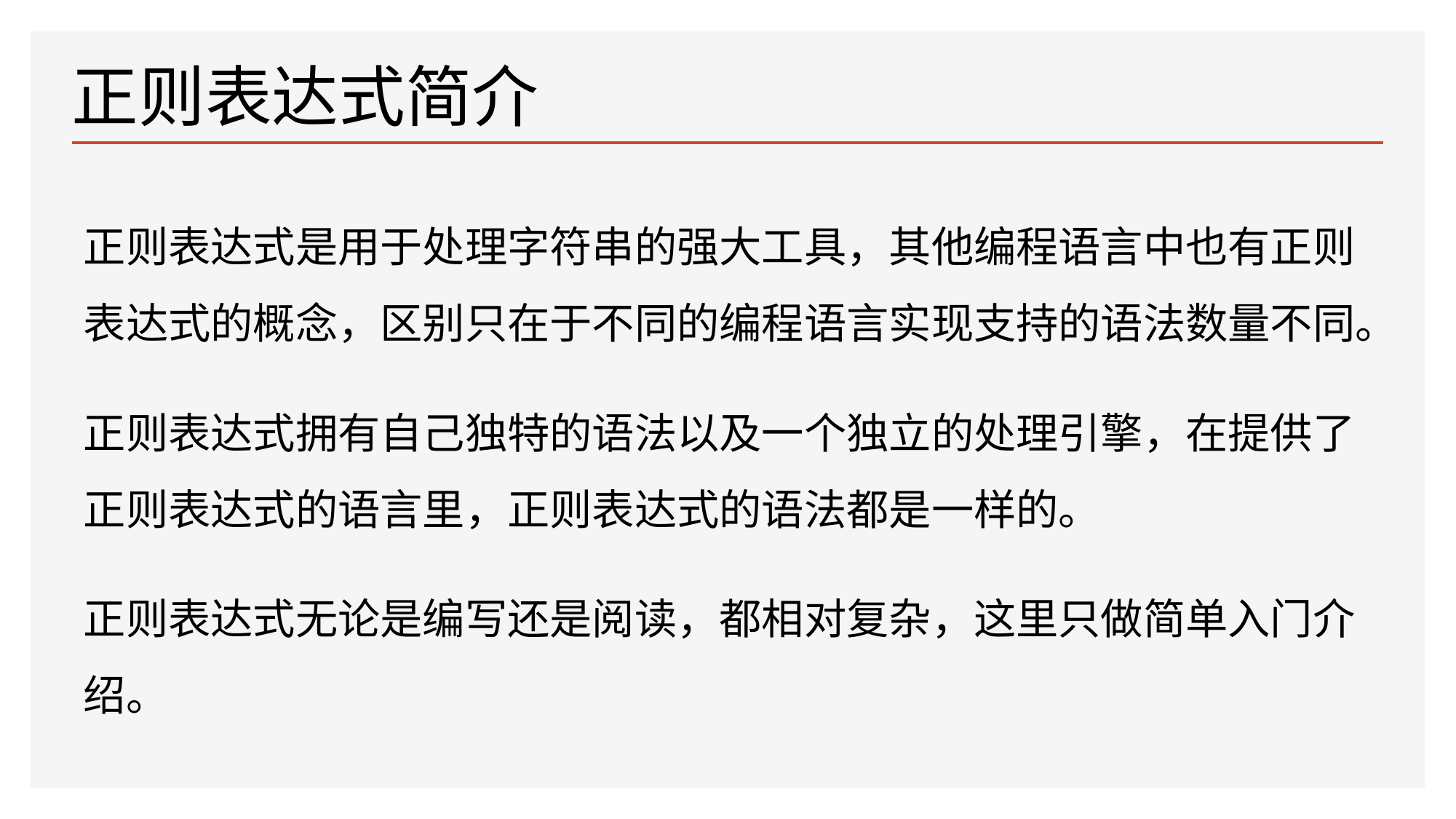

正则表达式简介
正则表达式是用于处理字符串的强大工具，其他编程语言中也有正则表达式的概念，区别只在于不同的编程语言实现支持的语法数量不同。
正则表达式拥有自己独特的语法以及一个独立的处理引擎，在提供了正则表达式的语言里，正则表达式的语法都是一样的。
正则表达式无论是编写还是阅读，都相对复杂，这里只做简单入门介绍。